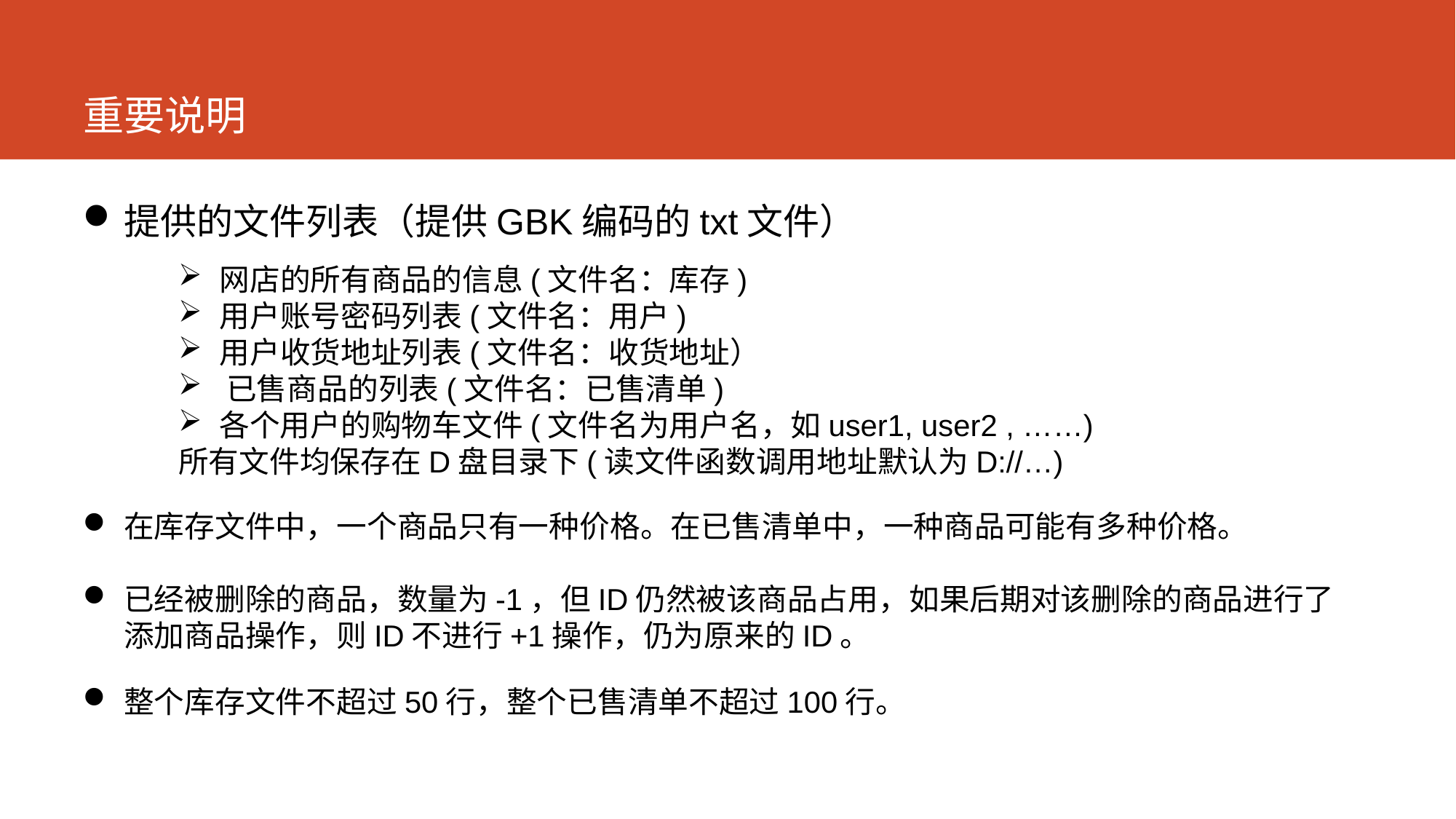

# 重要说明
提供的文件列表（提供GBK编码的txt文件）

网店的所有商品的信息(文件名：库存)
用户账号密码列表(文件名：用户)
用户收货地址列表(文件名：收货地址）
 已售商品的列表(文件名：已售清单)
各个用户的购物车文件(文件名为用户名，如user1, user2 , ……)
所有文件均保存在D盘目录下(读文件函数调用地址默认为D://…)

在库存文件中，一个商品只有一种价格。在已售清单中，一种商品可能有多种价格。

已经被删除的商品，数量为-1，但ID仍然被该商品占用，如果后期对该删除的商品进行了添加商品操作，则ID不进行+1操作，仍为原来的ID。
整个库存文件不超过50行，整个已售清单不超过100行。